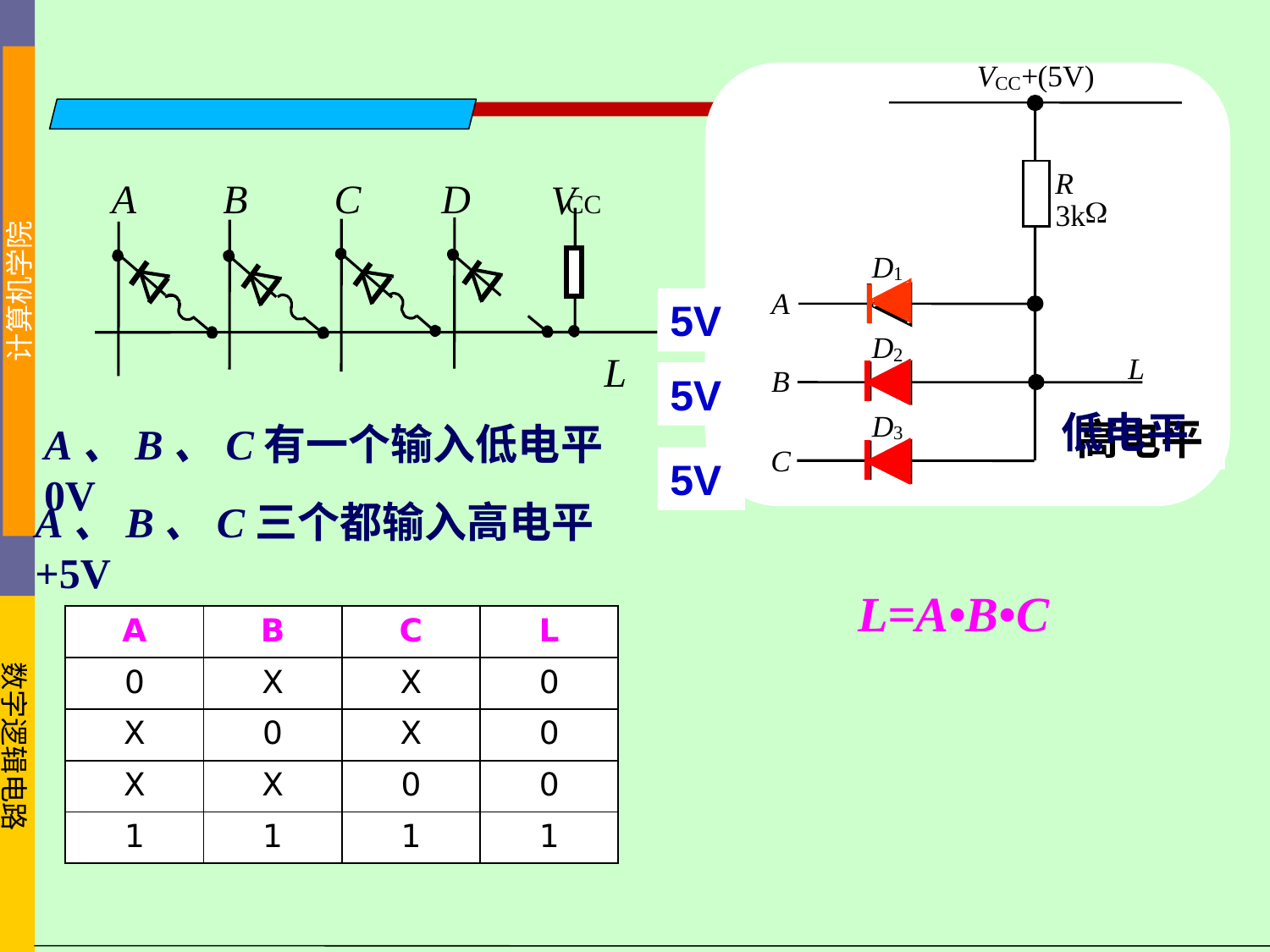

V
+
(5V)

CC

R

Ω
3k

D

1

A

D

2
L

B

D

3

C

A

C

D

B

V

CC

L

5V
0V
5V

5V
5V
5V
低电平
高电平
A、B、C有一个输入低电平0V
A、B、C三个都输入高电平+5V
L=A•B•C
| A | B | C | L |
| --- | --- | --- | --- |
| 0 | X | X | 0 |
| X | 0 | X | 0 |
| X | X | 0 | 0 |
| 1 | 1 | 1 | 1 |